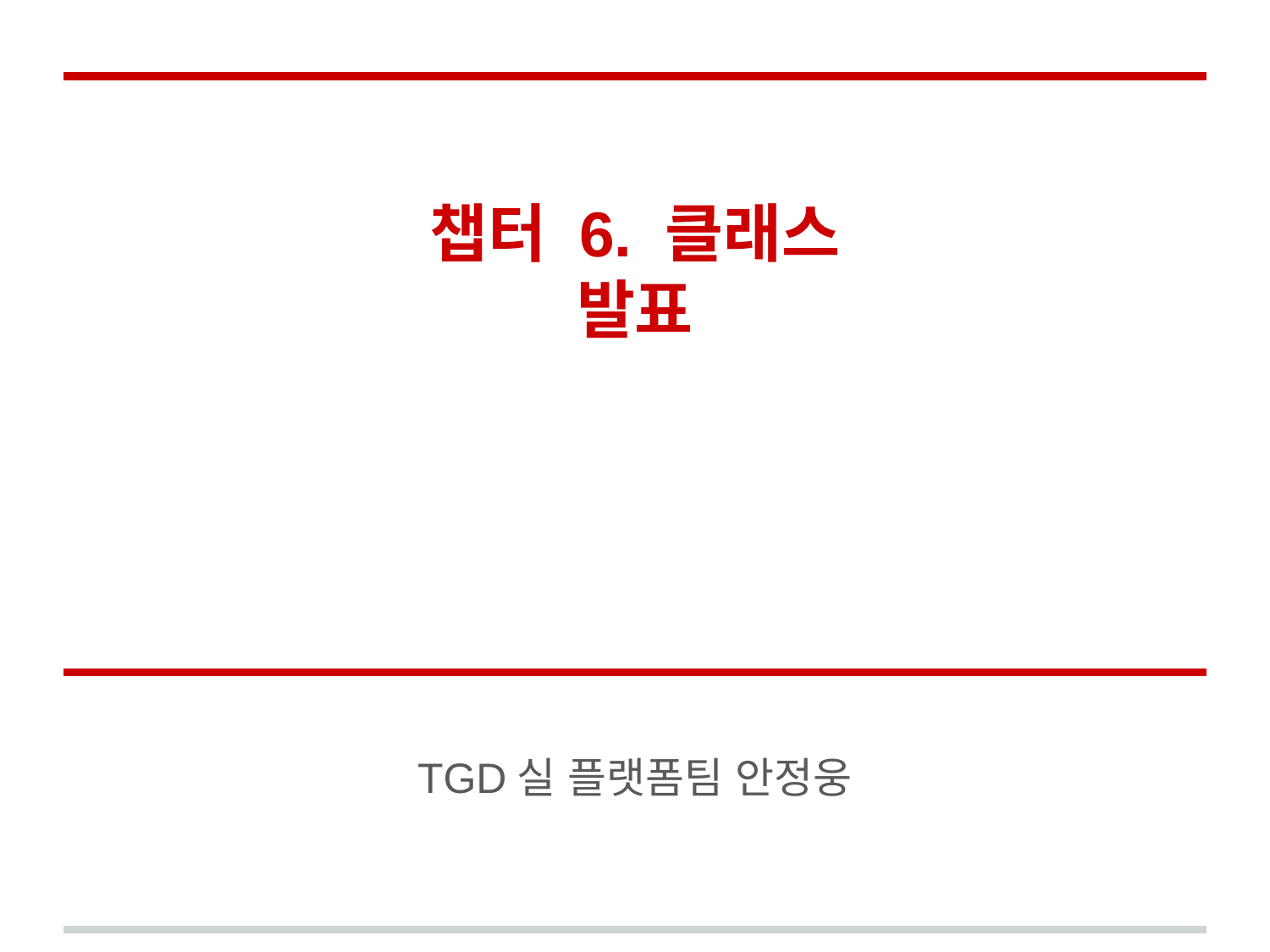

# 챕터 6. 클래스 발표

TGD실 플랫폼팀 안정웅